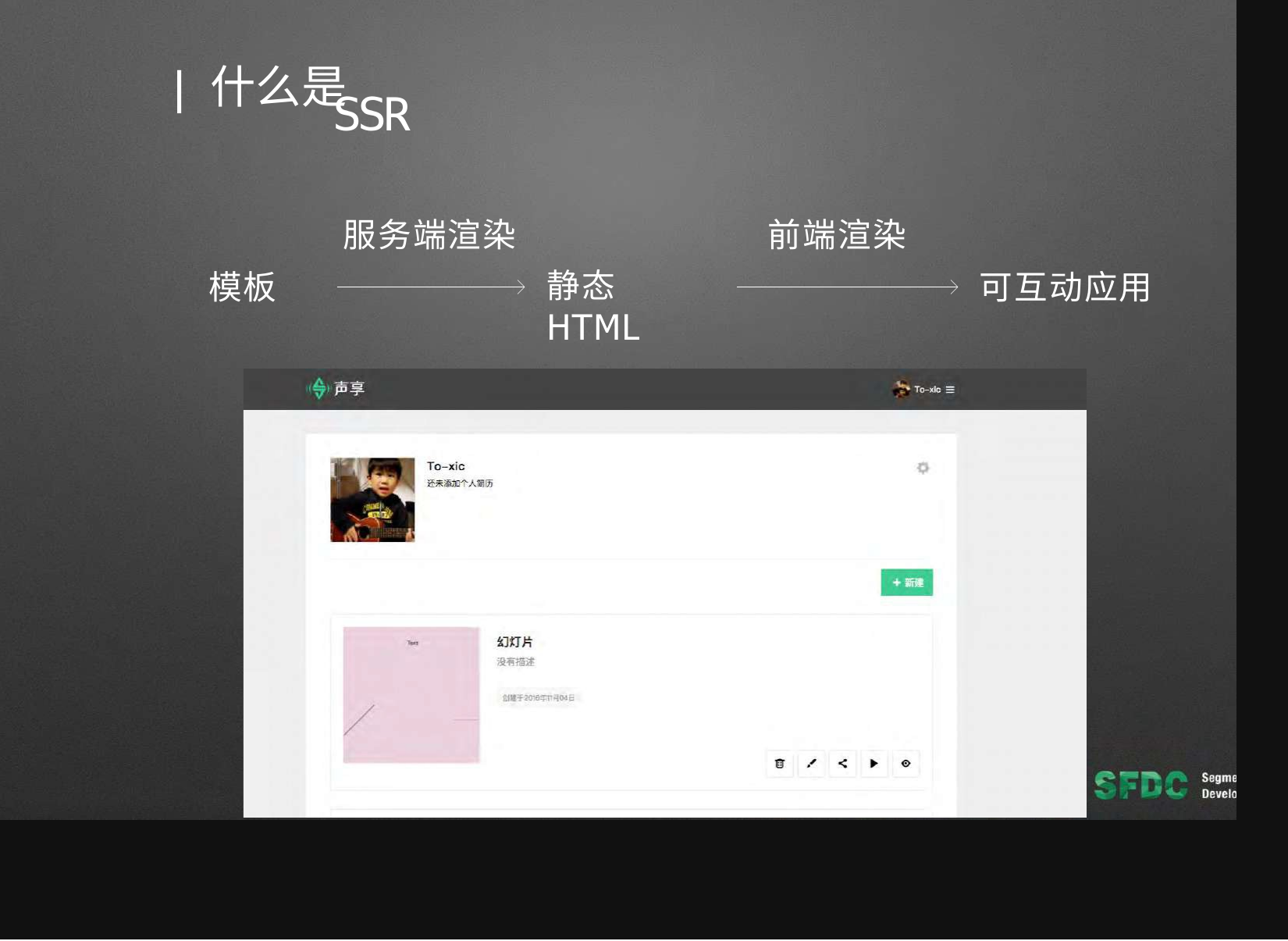

# | 什么是
SSR
服务端渲染
前端渲染
静态HTML
模板
可互动应用